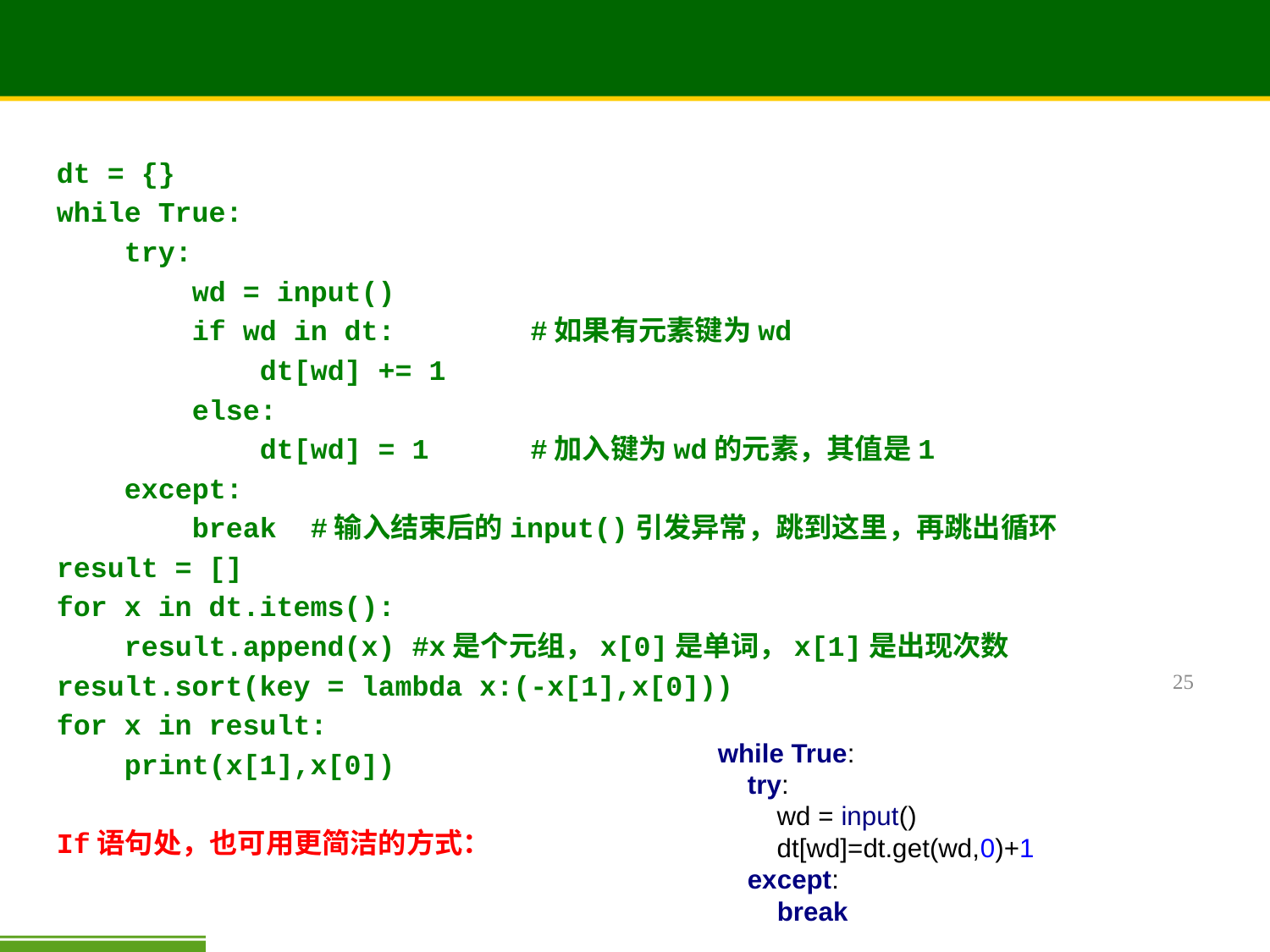

dt = {}
while True:
    try:
        wd = input()
        if wd in dt:        #如果有元素键为wd
            dt[wd] += 1
        else:
            dt[wd] = 1      #加入键为wd的元素，其值是1
    except:
        break  #输入结束后的input()引发异常，跳到这里，再跳出循环
result = []
for x in dt.items():
    result.append(x) #x是个元组，x[0]是单词，x[1]是出现次数
result.sort(key = lambda x:(-x[1],x[0]))
for x in result:
    print(x[1],x[0])

If语句处，也可用更简洁的方式：
25
while True:
    try:
        wd = input()
        dt[wd]=dt.get(wd,0)+1
    except:
        break